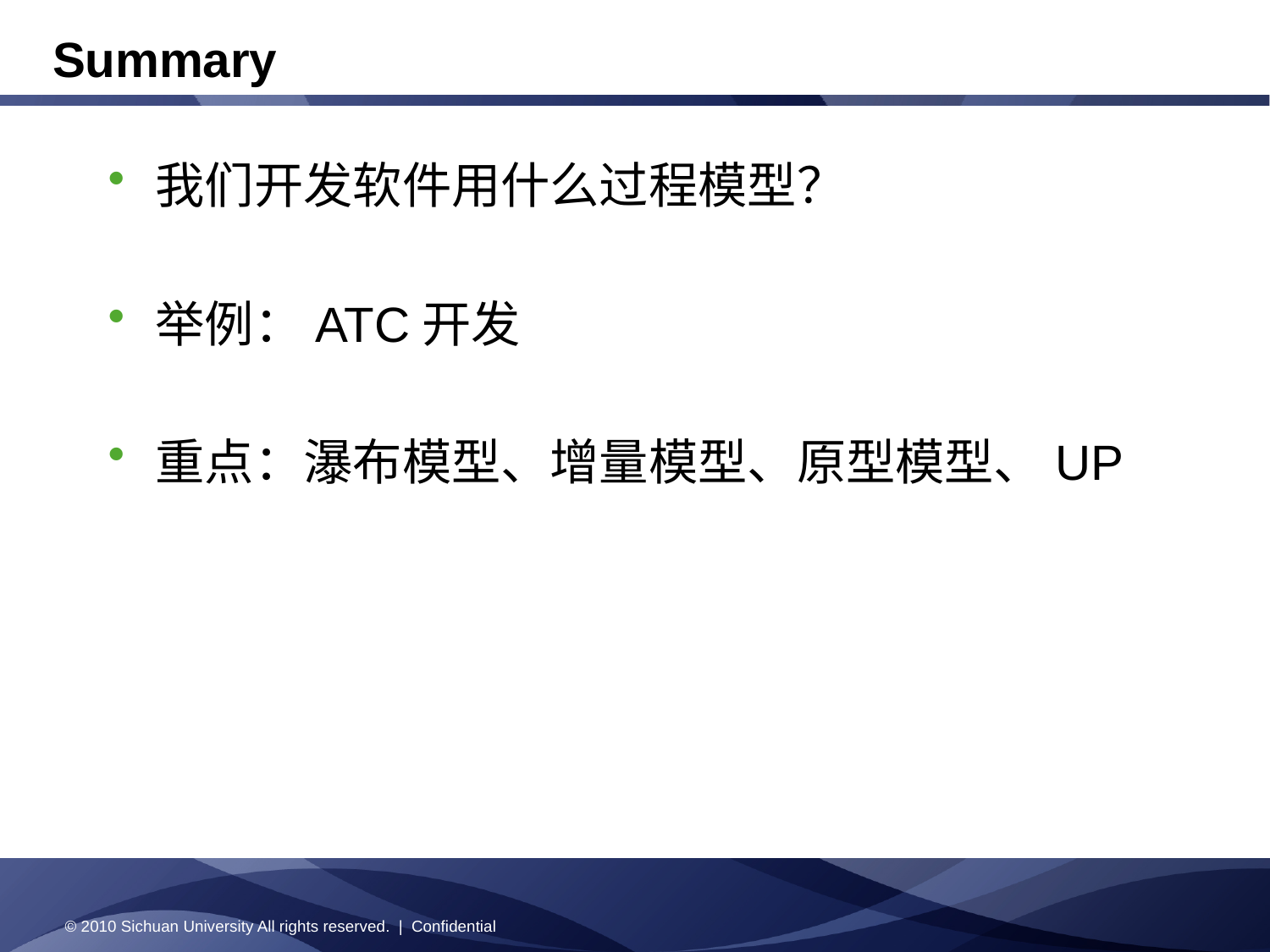

我们开发软件用什么过程模型？

举例：ATC开发

重点：瀑布模型、增量模型、原型模型、UP

Summary
© 2010 Sichuan University All rights reserved.  |  Confidential